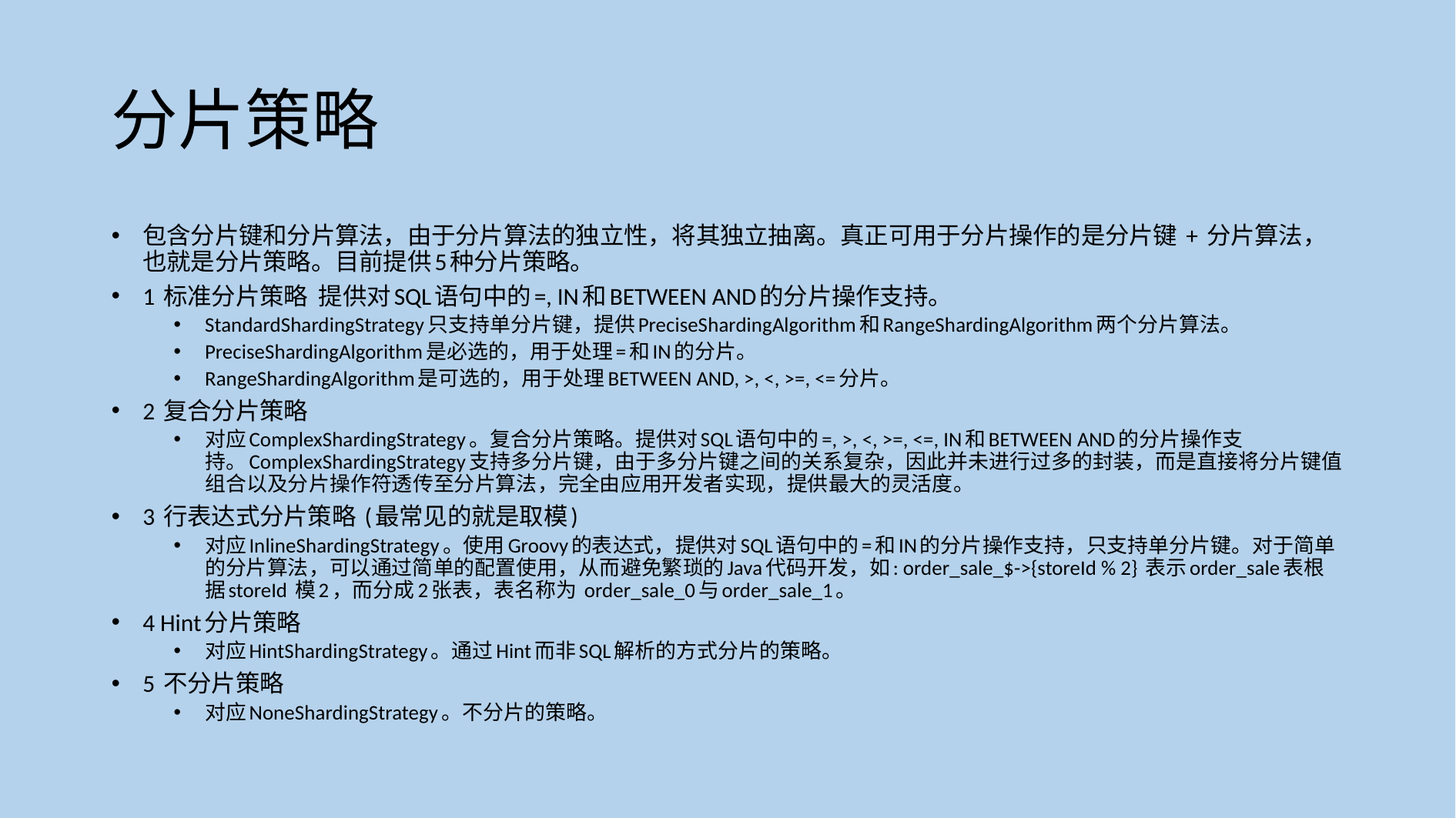

# 分片策略
包含分片键和分片算法，由于分片算法的独立性，将其独立抽离。真正可用于分片操作的是分片键 + 分片算法，也就是分片策略。目前提供5种分片策略。
1 标准分片策略  提供对SQL语句中的=, IN和BETWEEN AND的分片操作支持。
StandardShardingStrategy只支持单分片键，提供PreciseShardingAlgorithm和RangeShardingAlgorithm两个分片算法。
PreciseShardingAlgorithm是必选的，用于处理=和IN的分片。
RangeShardingAlgorithm是可选的，用于处理BETWEEN AND, >, <, >=, <=分片。
2 复合分片策略
对应ComplexShardingStrategy。复合分片策略。提供对SQL语句中的=, >, <, >=, <=, IN和BETWEEN AND的分片操作支持。ComplexShardingStrategy支持多分片键，由于多分片键之间的关系复杂，因此并未进行过多的封装，而是直接将分片键值组合以及分片操作符透传至分片算法，完全由应用开发者实现，提供最大的灵活度。
3 行表达式分片策略 (最常见的就是取模)
对应InlineShardingStrategy。使用Groovy的表达式，提供对SQL语句中的=和IN的分片操作支持，只支持单分片键。对于简单的分片算法，可以通过简单的配置使用，从而避免繁琐的Java代码开发，如: order_sale_$->{storeId % 2} 表示order_sale表根据storeId 模2，而分成2张表，表名称为 order_sale_0与order_sale_1。
4 Hint分片策略
对应HintShardingStrategy。通过Hint而非SQL解析的方式分片的策略。
5 不分片策略
对应NoneShardingStrategy。不分片的策略。
11